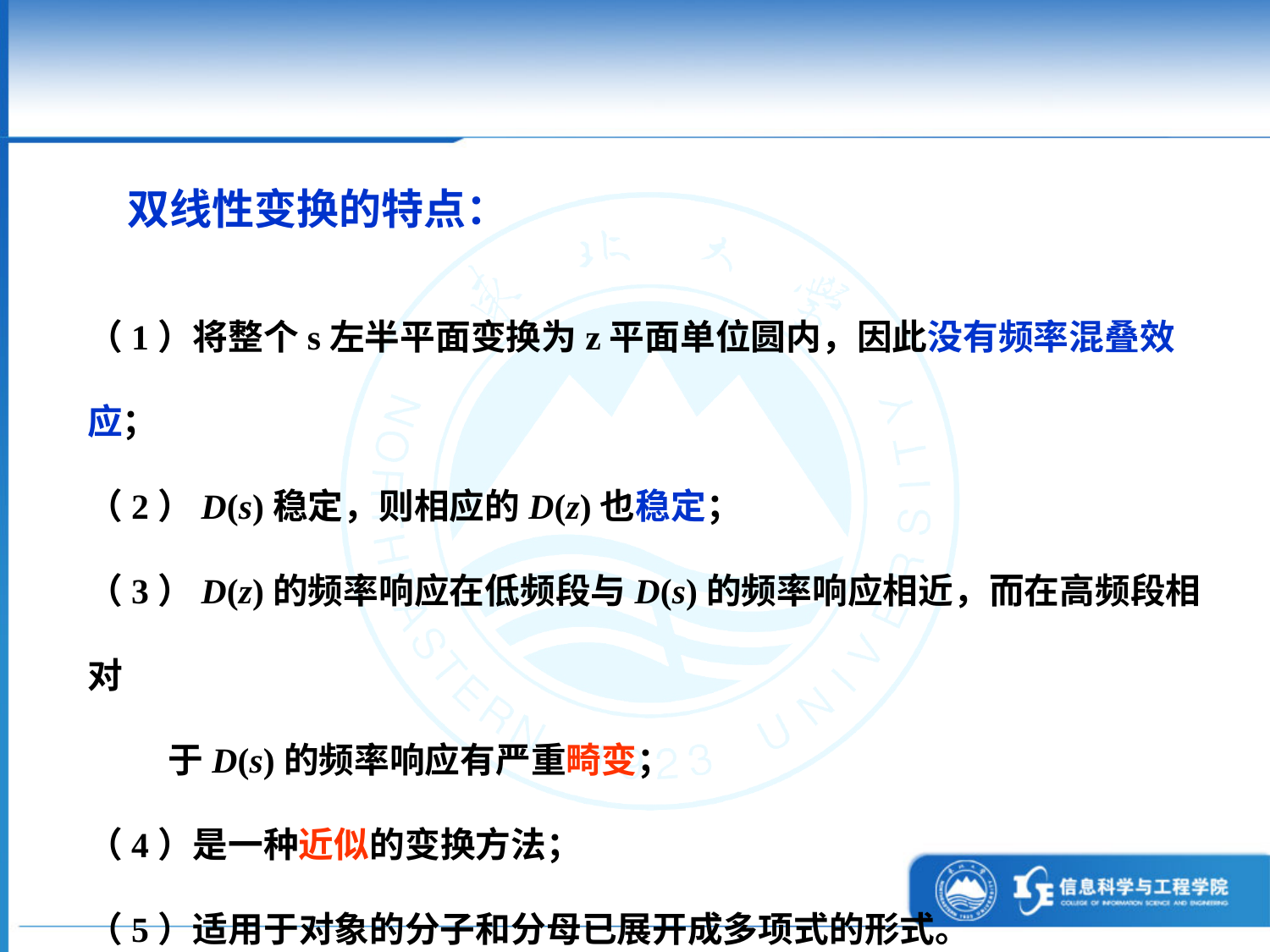

双线性变换的特点：
（1）将整个s左半平面变换为z平面单位圆内，因此没有频率混叠效应；
（2）D(s)稳定，则相应的D(z)也稳定；
（3）D(z)的频率响应在低频段与D(s)的频率响应相近，而在高频段相对
         于D(s)的频率响应有严重畸变；
（4）是一种近似的变换方法；
（5）适用于对象的分子和分母已展开成多项式的形式。